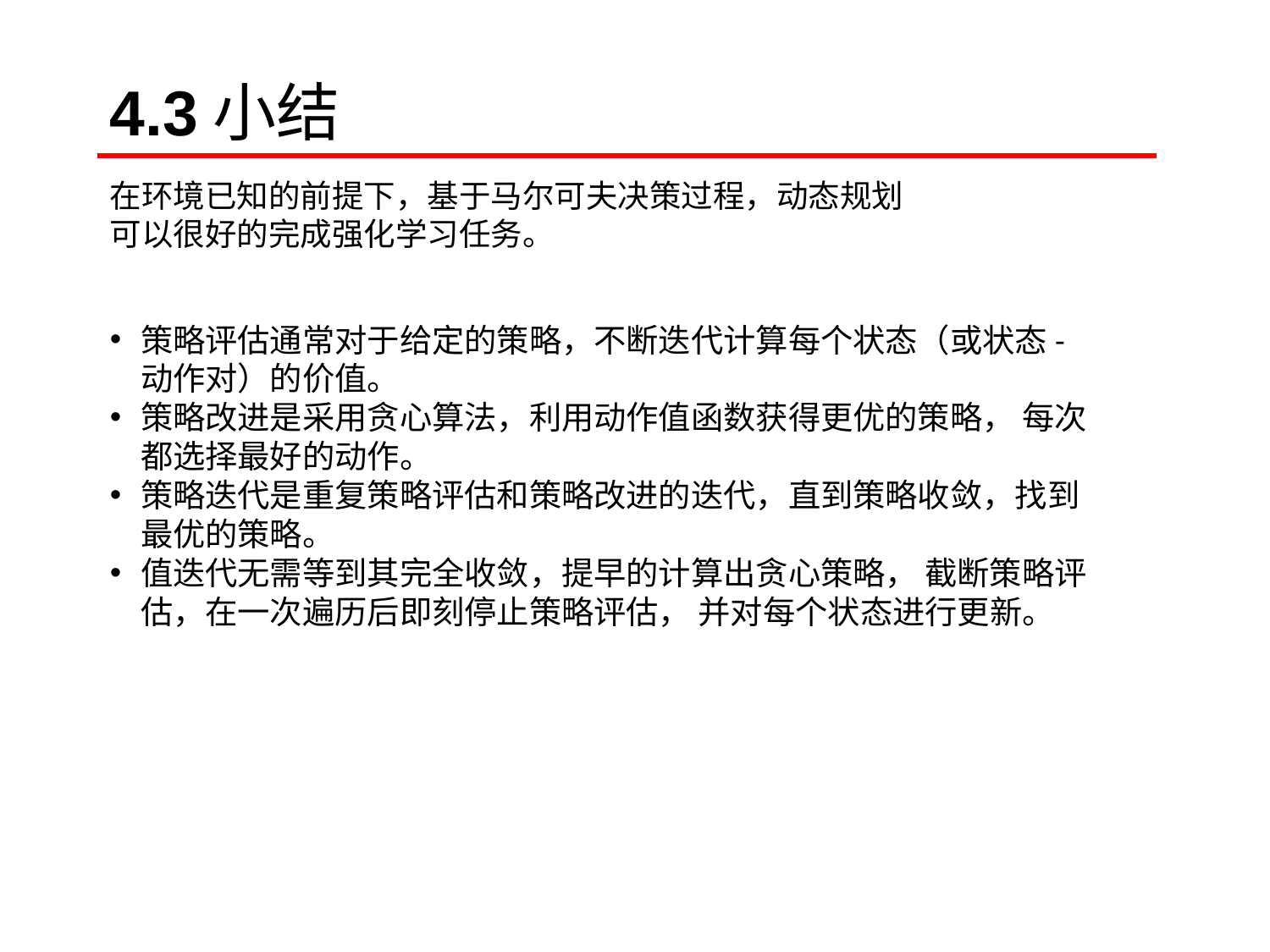

4.3小结
在环境已知的前提下，基于马尔可夫决策过程，动态规划可以很好的完成强化学习任务。

策略评估通常对于给定的策略，不断迭代计算每个状态（或状态-动作对）的价值。
策略改进是采用贪心算法，利用动作值函数获得更优的策略， 每次都选择最好的动作。
策略迭代是重复策略评估和策略改进的迭代，直到策略收敛，找到最优的策略。
值迭代无需等到其完全收敛，提早的计算出贪心策略， 截断策略评估，在一次遍历后即刻停止策略评估， 并对每个状态进行更新。